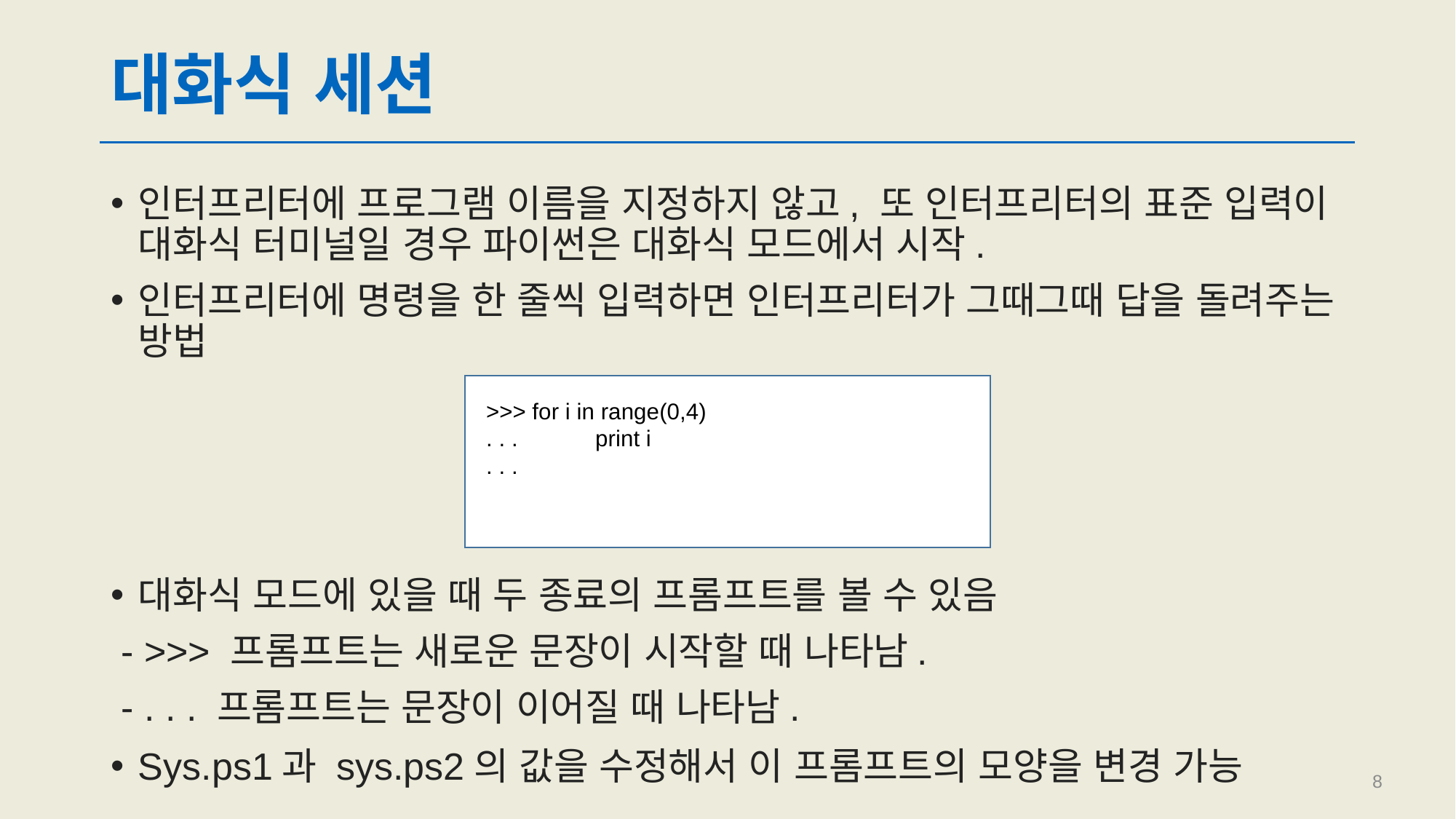

# 대화식 세션
인터프리터에 프로그램 이름을 지정하지 않고, 또 인터프리터의 표준 입력이 대화식 터미널일 경우 파이썬은 대화식 모드에서 시작.
인터프리터에 명령을 한 줄씩 입력하면 인터프리터가 그때그때 답을 돌려주는 방법
>>> for i in range(0,4)
. . . 	print i
. . .

대화식 모드에 있을 때 두 종료의 프롬프트를 볼 수 있음
 - >>> 프롬프트는 새로운 문장이 시작할 때 나타남.
 - . . . 프롬프트는 문장이 이어질 때 나타남.

Sys.ps1과 sys.ps2의 값을 수정해서 이 프롬프트의 모양을 변경 가능

8